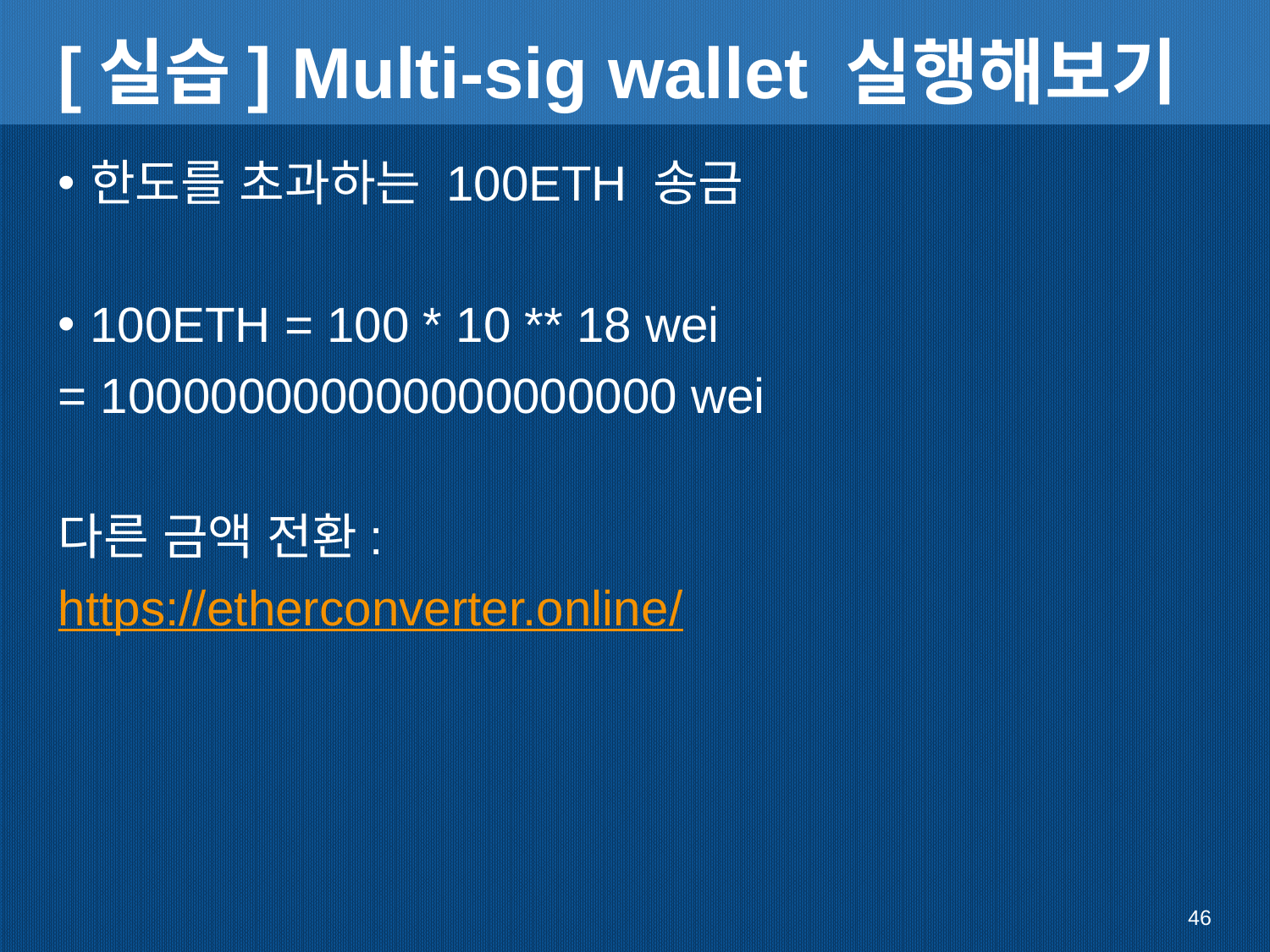

# [실습] Multi-sig wallet 실행해보기
한도를 초과하는 100ETH 송금

100ETH = 100 * 10 ** 18 wei
= 100000000000000000000 wei

다른 금액 전환:
https://etherconverter.online/

46